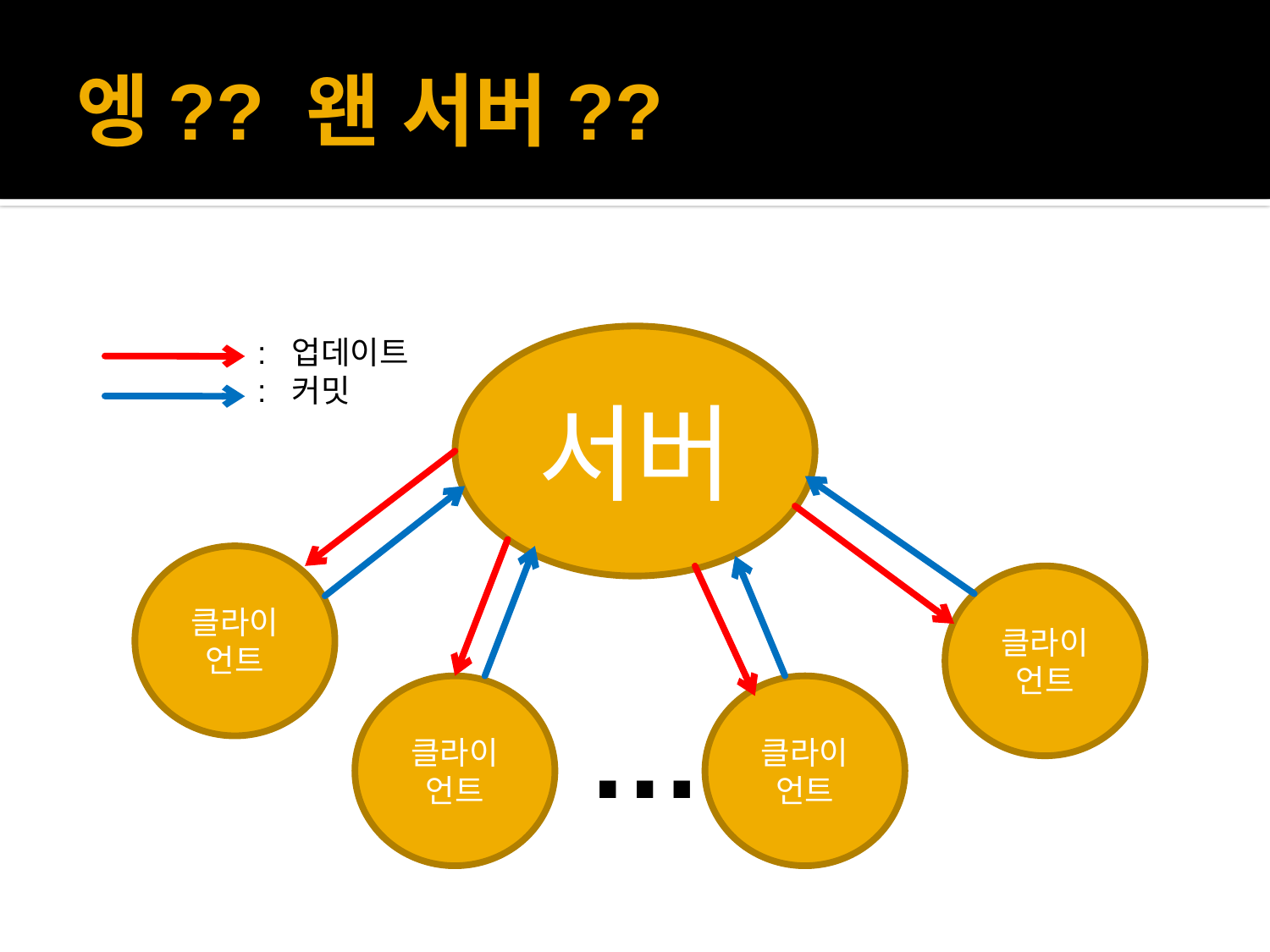

# 엥?? 왠 서버??

:  업데이트
:  커밋
서버
클라이언트
클라이언트
클라이언트
…
클라이언트